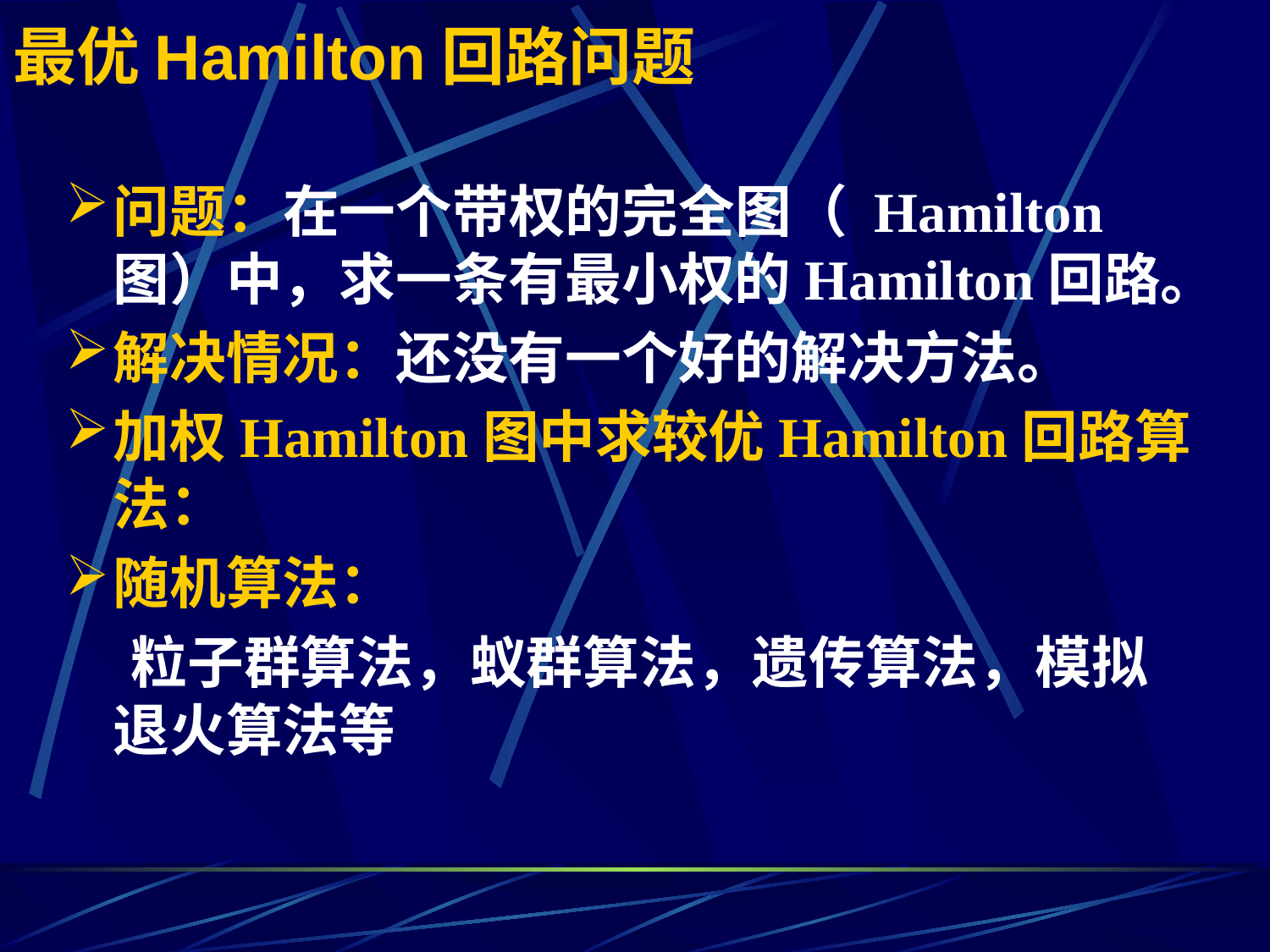

# 最优Hamilton回路问题
问题：在一个带权的完全图（ Hamilton图）中，求一条有最小权的Hamilton回路。
解决情况：还没有一个好的解决方法。
加权Hamilton图中求较优Hamilton回路算法：
随机算法：
    粒子群算法，蚁群算法，遗传算法，模拟退火算法等